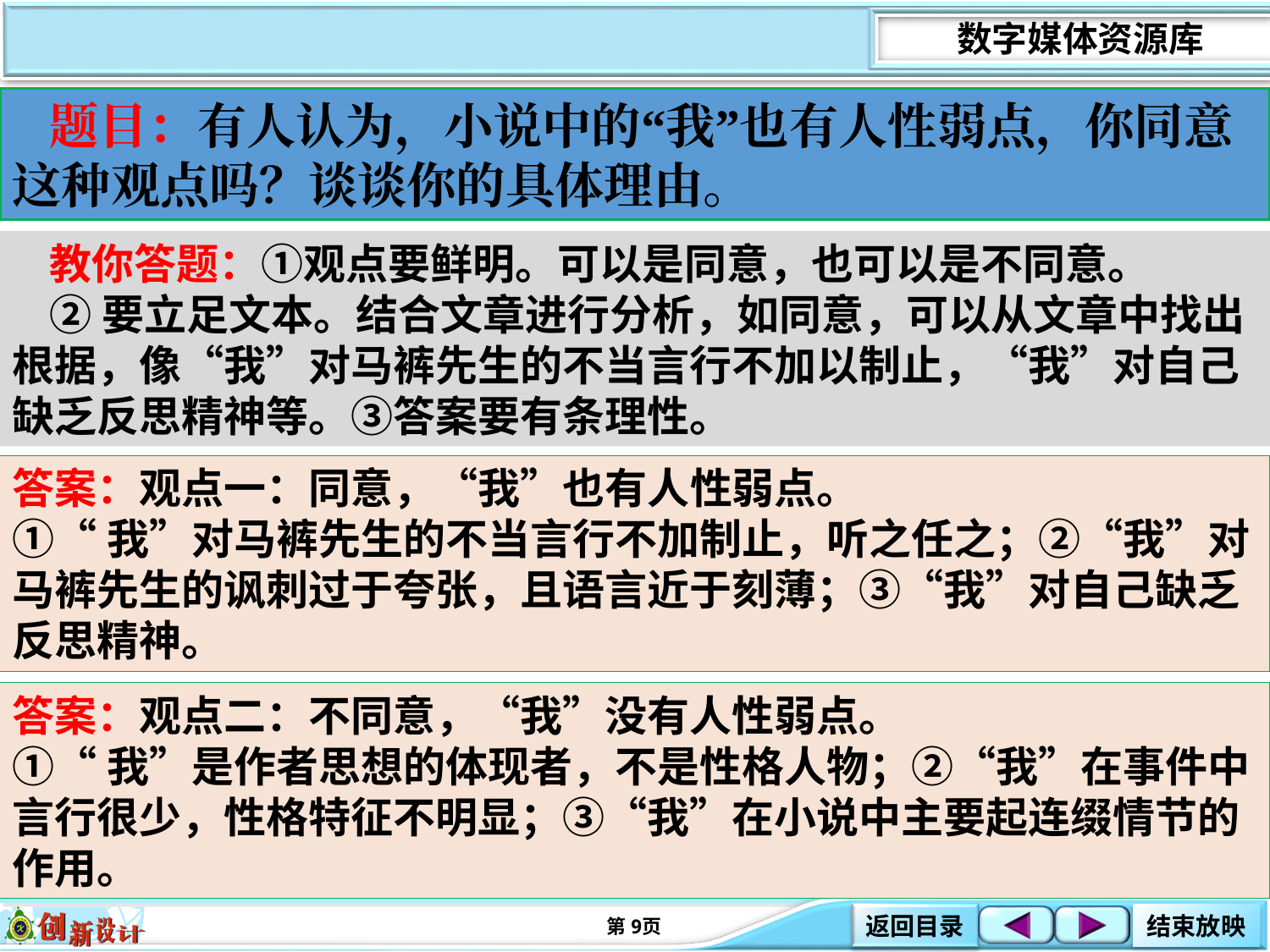

题目：有人认为，小说中的“我”也有人性弱点，你同意这种观点吗？谈谈你的具体理由。
教你答题：①观点要鲜明。可以是同意，也可以是不同意。
②要立足文本。结合文章进行分析，如同意，可以从文章中找出根据，像“我”对马裤先生的不当言行不加以制止，“我”对自己缺乏反思精神等。③答案要有条理性。
答案：观点一：同意，“我”也有人性弱点。
①“我”对马裤先生的不当言行不加制止，听之任之；②“我”对马裤先生的讽刺过于夸张，且语言近于刻薄；③“我”对自己缺乏反思精神。
答案：观点二：不同意，“我”没有人性弱点。
①“我”是作者思想的体现者，不是性格人物；②“我”在事件中言行很少，性格特征不明显；③“我”在小说中主要起连缀情节的作用。